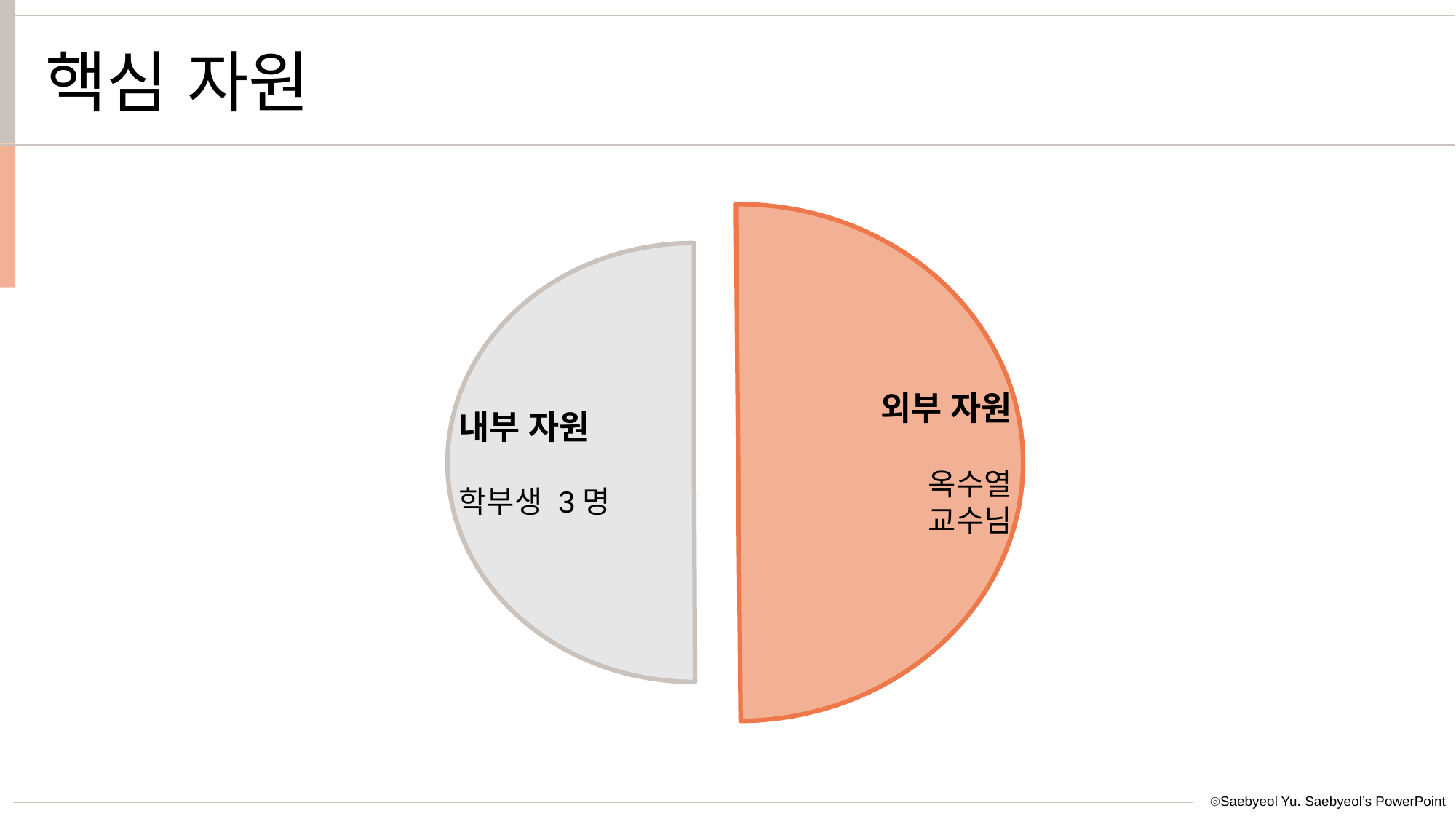

핵심 자원
   외부 자원

 옥수열
교수님
내부 자원

학부생 3명